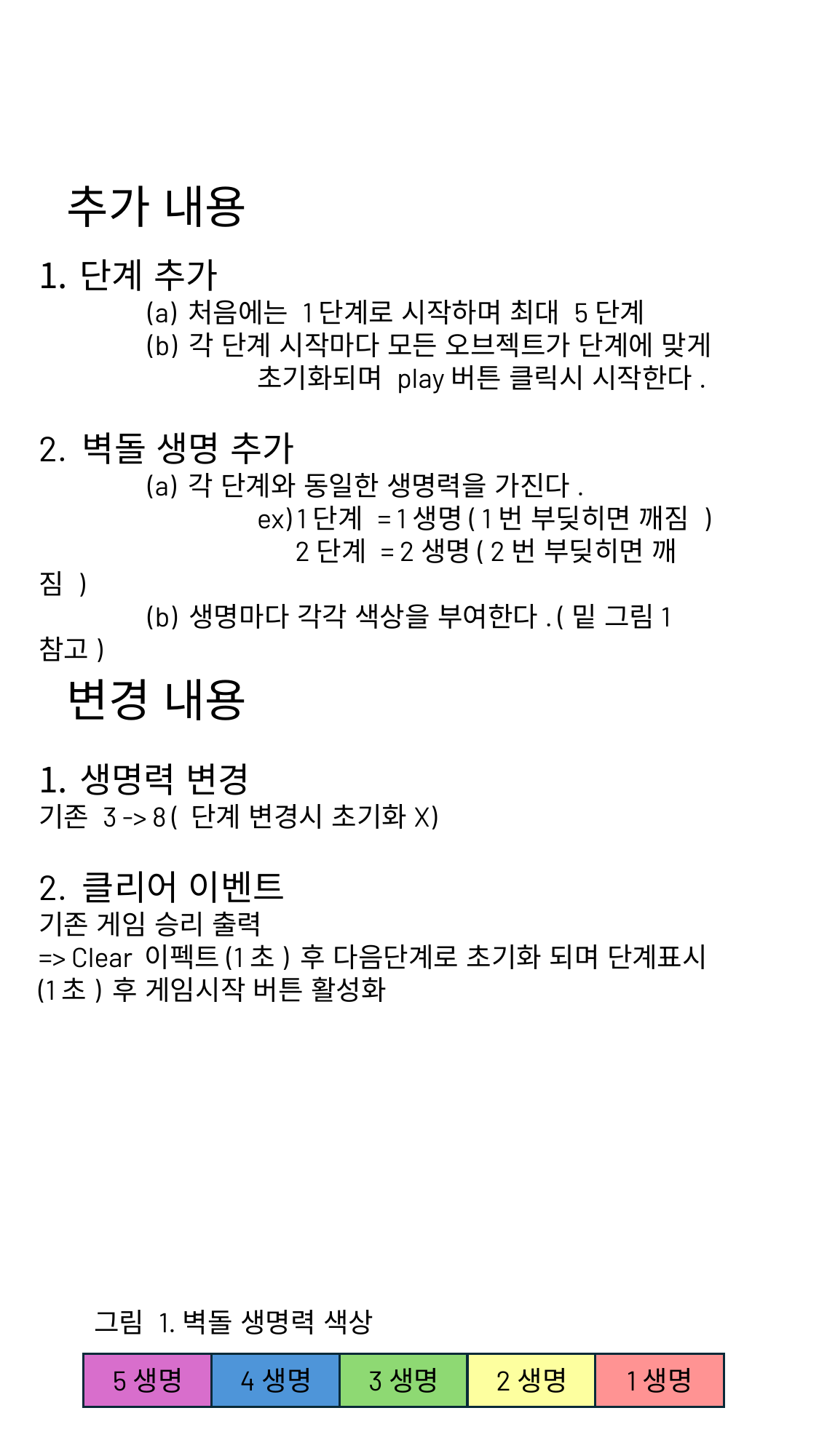

추가 내용
단계 추가
	(a) 처음에는 1단계로 시작하며 최대 5단계
	(b) 각 단계 시작마다 모든 오브젝트가 단계에 맞게 		초기화되며 play버튼 클릭시 시작한다.

2. 벽돌 생명 추가
 	(a) 각 단계와 동일한 생명력을 가진다.
		ex) 1단계 = 1생명( 1번 부딪히면 깨짐 )
		       2단계 = 2생명( 2번 부딪히면 깨짐 )
	(b) 생명마다 각각 색상을 부여한다. (밑 그림1 참고)
변경 내용
생명력 변경
기존 3 -> 8 ( 단계 변경시 초기화X)

2. 클리어 이벤트
기존 게임 승리 출력
=> Clear 이펙트(1초) 후 다음단계로 초기화 되며 단계표시(1초) 후 게임시작 버튼 활성화

그림 1.벽돌 생명력 색상
5생명
4생명
3생명
2생명
1생명